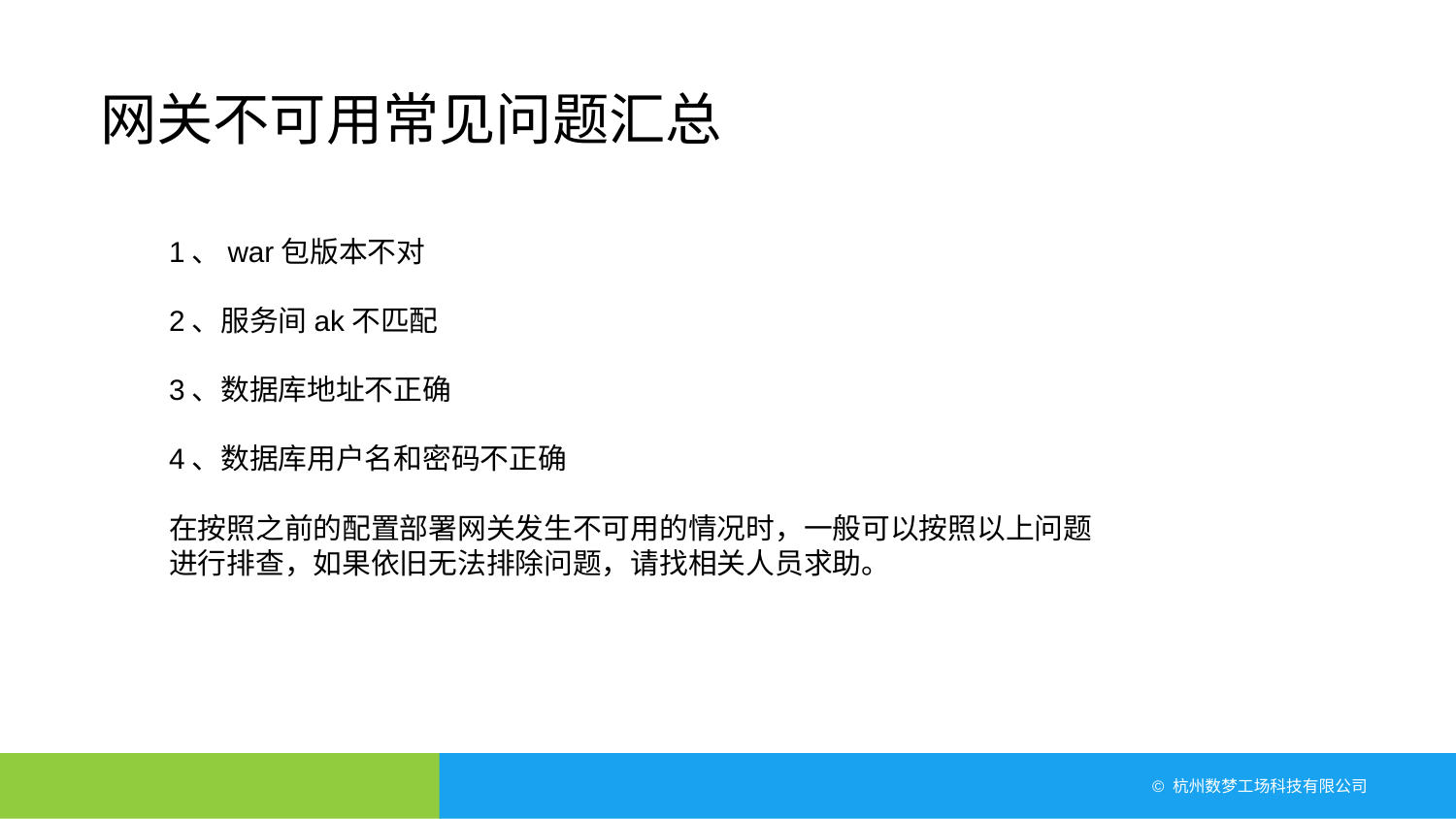

网关不可用常见问题汇总
1、war包版本不对

2、服务间ak不匹配

3、数据库地址不正确

4、数据库用户名和密码不正确

在按照之前的配置部署网关发生不可用的情况时，一般可以按照以上问题进行排查，如果依旧无法排除问题，请找相关人员求助。